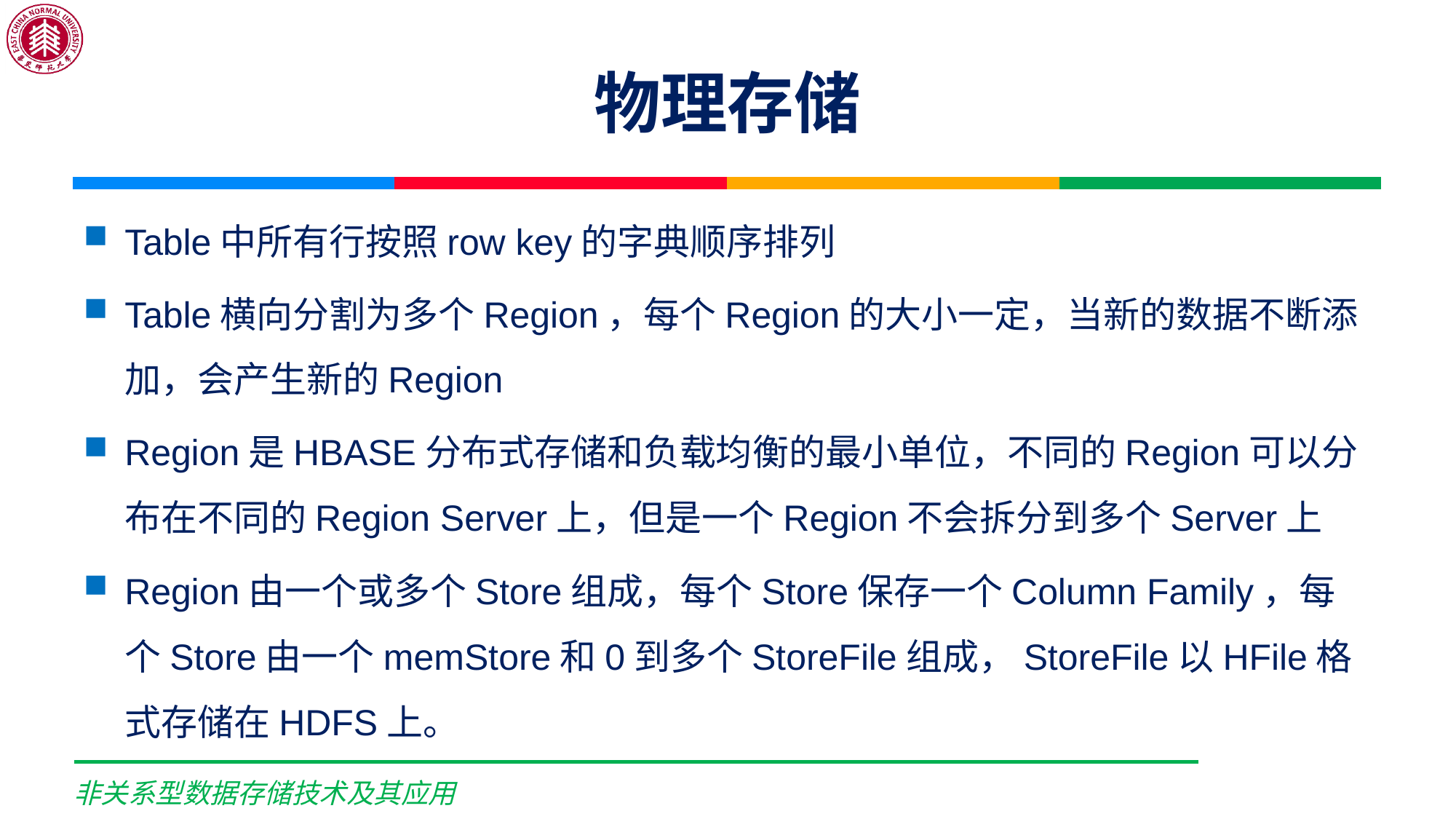

# 物理存储
Table中所有行按照row key的字典顺序排列
Table横向分割为多个Region，每个Region的大小一定，当新的数据不断添加，会产生新的Region
Region是HBASE分布式存储和负载均衡的最小单位，不同的Region可以分布在不同的Region Server上，但是一个Region不会拆分到多个Server上
Region由一个或多个Store组成，每个Store保存一个Column Family，每个Store由一个memStore和0到多个StoreFile组成，StoreFile以HFile格式存储在HDFS上。